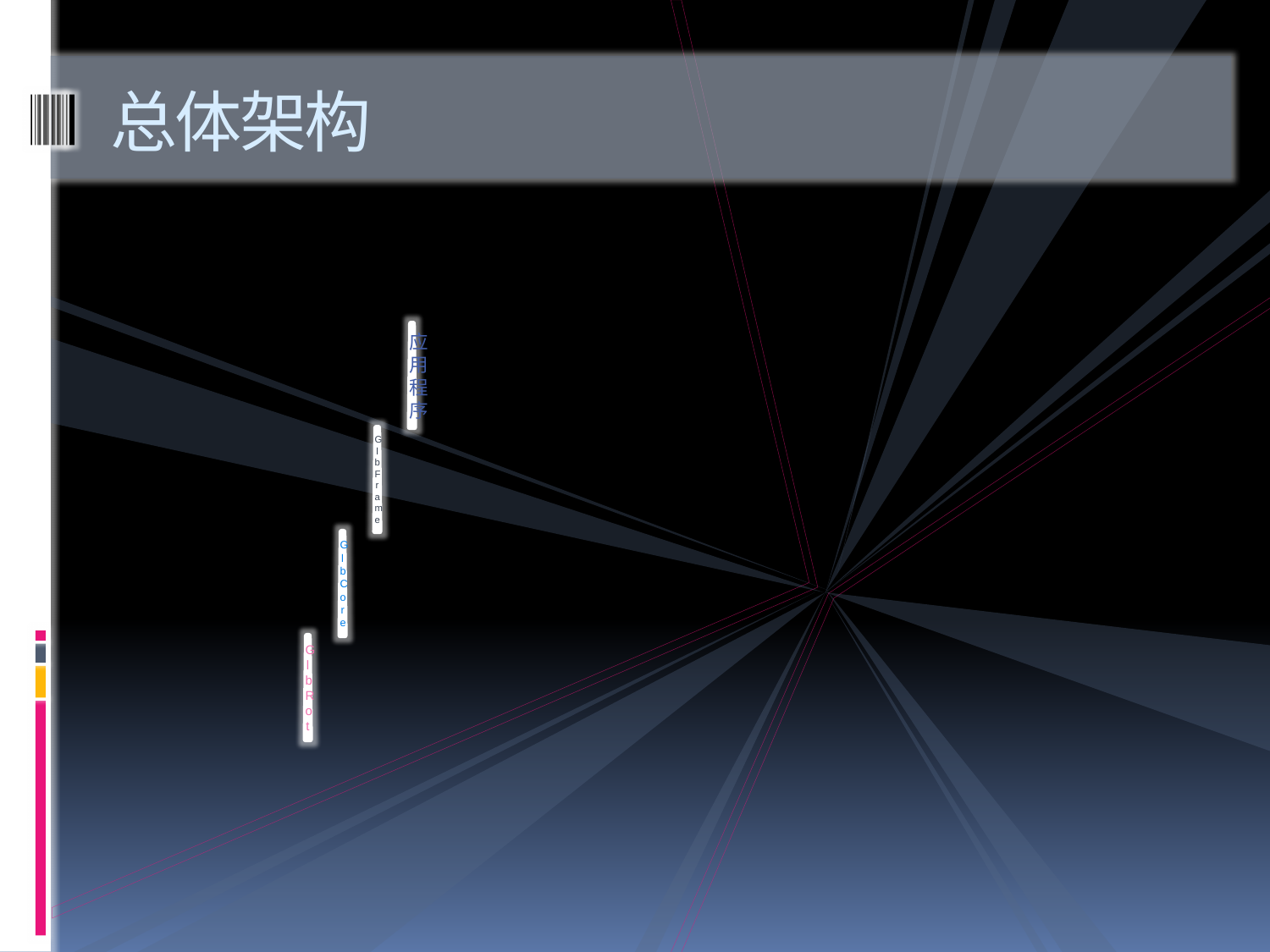

# 总体架构
GlbFrame
管理物体的层
GlbCore
在屏幕上画图
检测用户输入信号（鼠标、触控）
GlbRot
提供空间几何变换运算
应用程序
应用逻辑设计
管理输出窗口
管理物体的数状结构
提供OnClick函数响应用户的控制信号